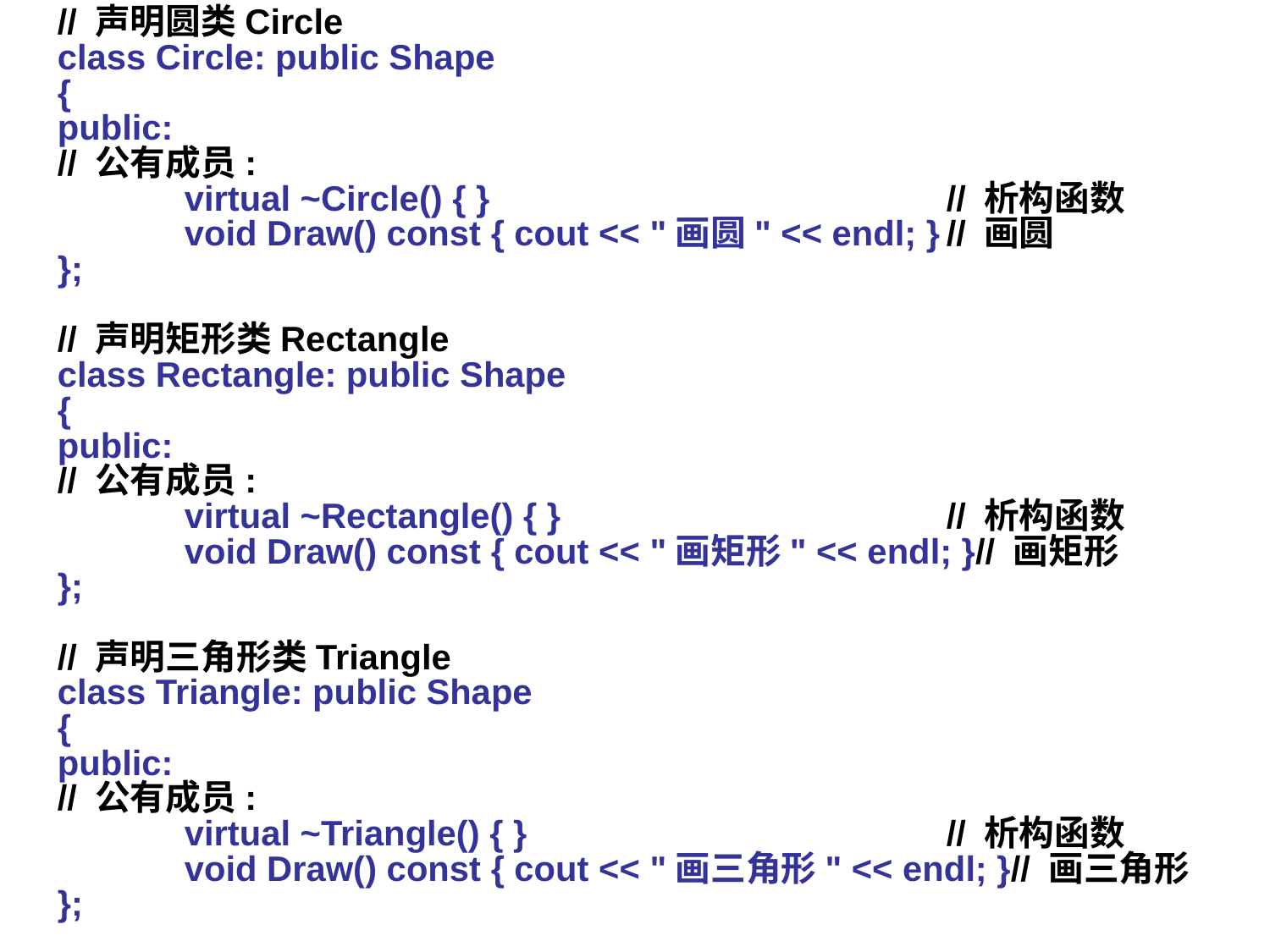

// 声明圆类Circle
class Circle: public Shape
{
public:
// 公有成员:
	virtual ~Circle() { }				// 析构函数
	void Draw() const { cout << "画圆" << endl; }	// 画圆
};

// 声明矩形类Rectangle
class Rectangle: public Shape
{
public:
// 公有成员:
	virtual ~Rectangle() { }				// 析构函数
	void Draw() const { cout << "画矩形" << endl; }// 画矩形
};

// 声明三角形类Triangle
class Triangle: public Shape
{
public:
// 公有成员:
	virtual ~Triangle() { }				// 析构函数
	void Draw() const { cout << "画三角形" << endl; }// 画三角形
};